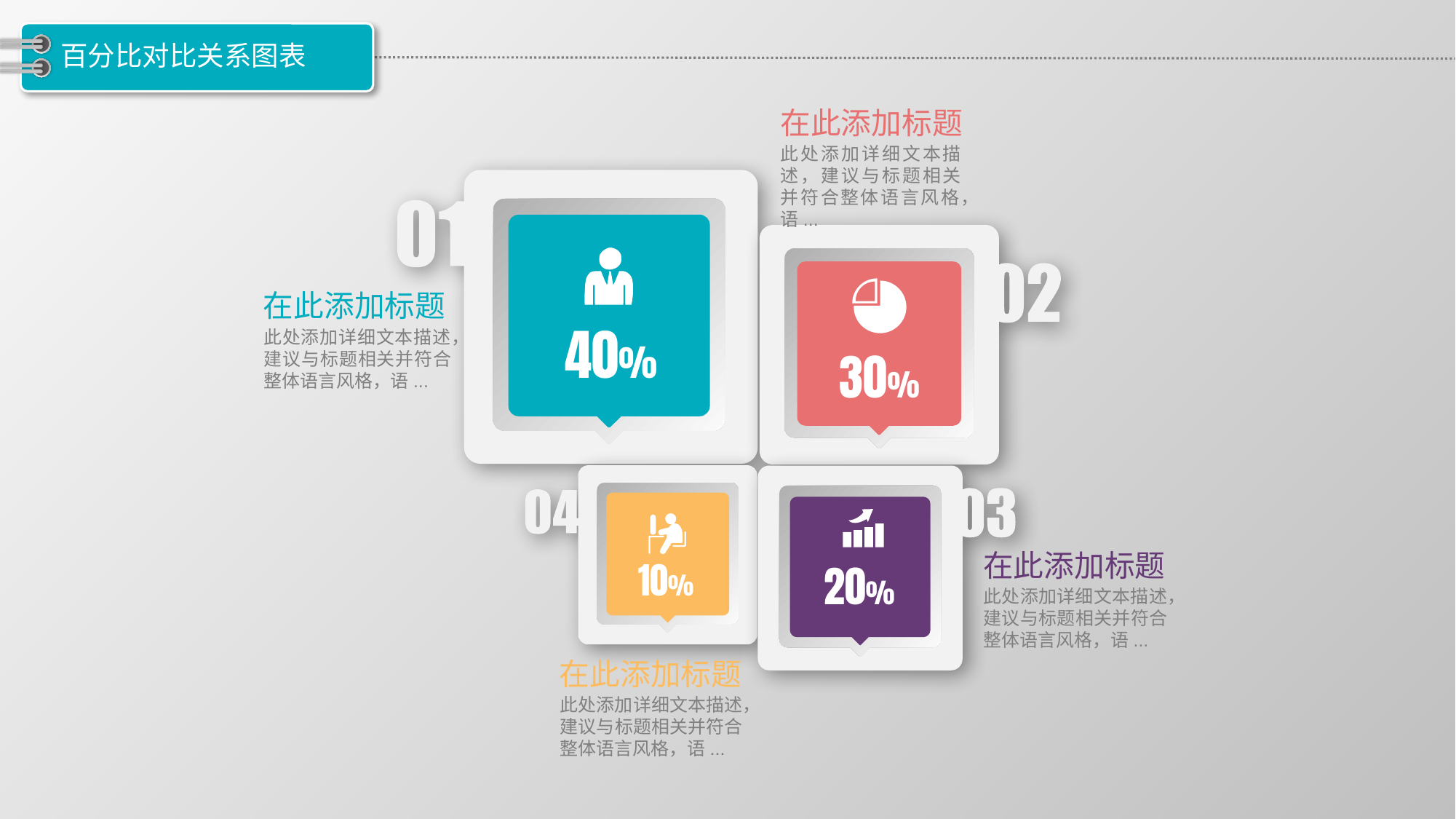

# 百分比对比关系图表
在此添加标题
此处添加详细文本描述，建议与标题相关并符合整体语言风格，语...

30%

在此添加标题
此处添加详细文本描述，建议与标题相关并符合整体语言风格，语...
40%

10%
在此添加标题
此处添加详细文本描述，建议与标题相关并符合整体语言风格，语...

在此添加标题
此处添加详细文本描述，建议与标题相关并符合整体语言风格，语...
20%